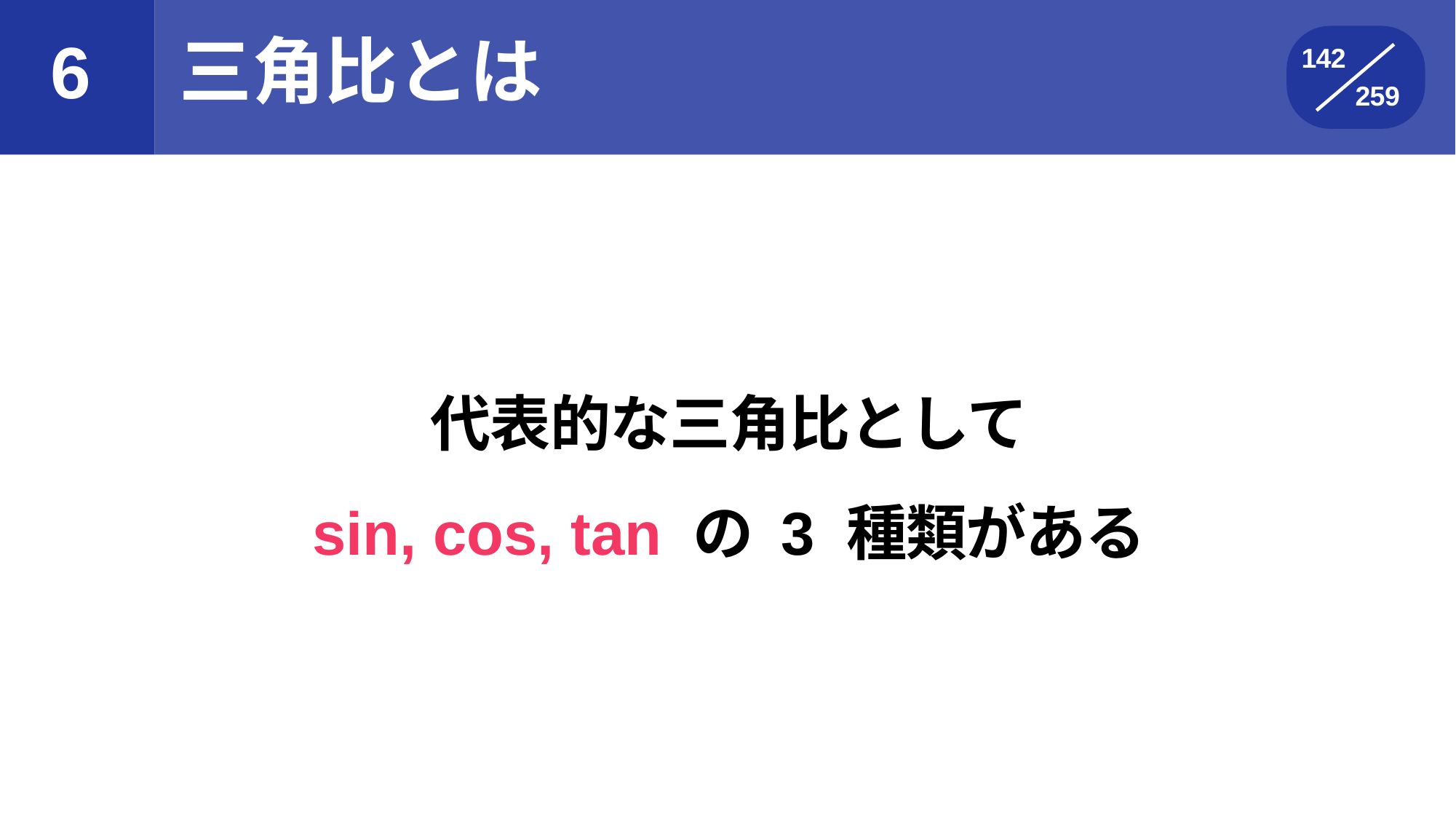

三角比とは
# 6
142
259
代表的な三角比として
sin, cos, tan の 3 種類がある